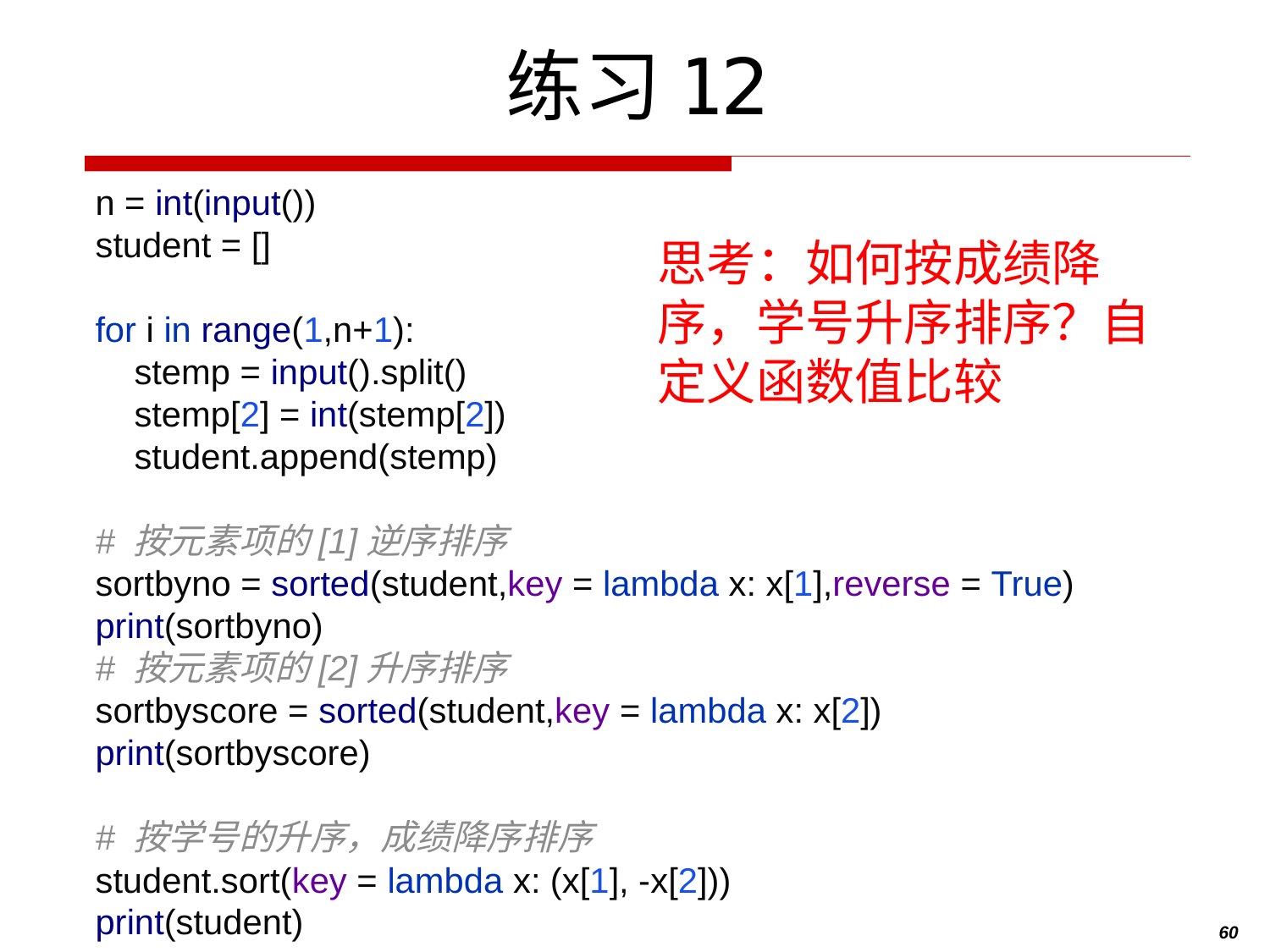

# 练习12
n = int(input())
student = []
for i in range(1,n+1):
    stemp = input().split()
    stemp[2] = int(stemp[2])
    student.append(stemp)
# 按元素项的[1]逆序排序
sortbyno = sorted(student,key = lambda x: x[1],reverse = True)
print(sortbyno)
# 按元素项的[2]升序排序
sortbyscore = sorted(student,key = lambda x: x[2])
print(sortbyscore)
# 按学号的升序，成绩降序排序
student.sort(key = lambda x: (x[1], -x[2]))
print(student)
思考：如何按成绩降序，学号升序排序？自定义函数值比较
60